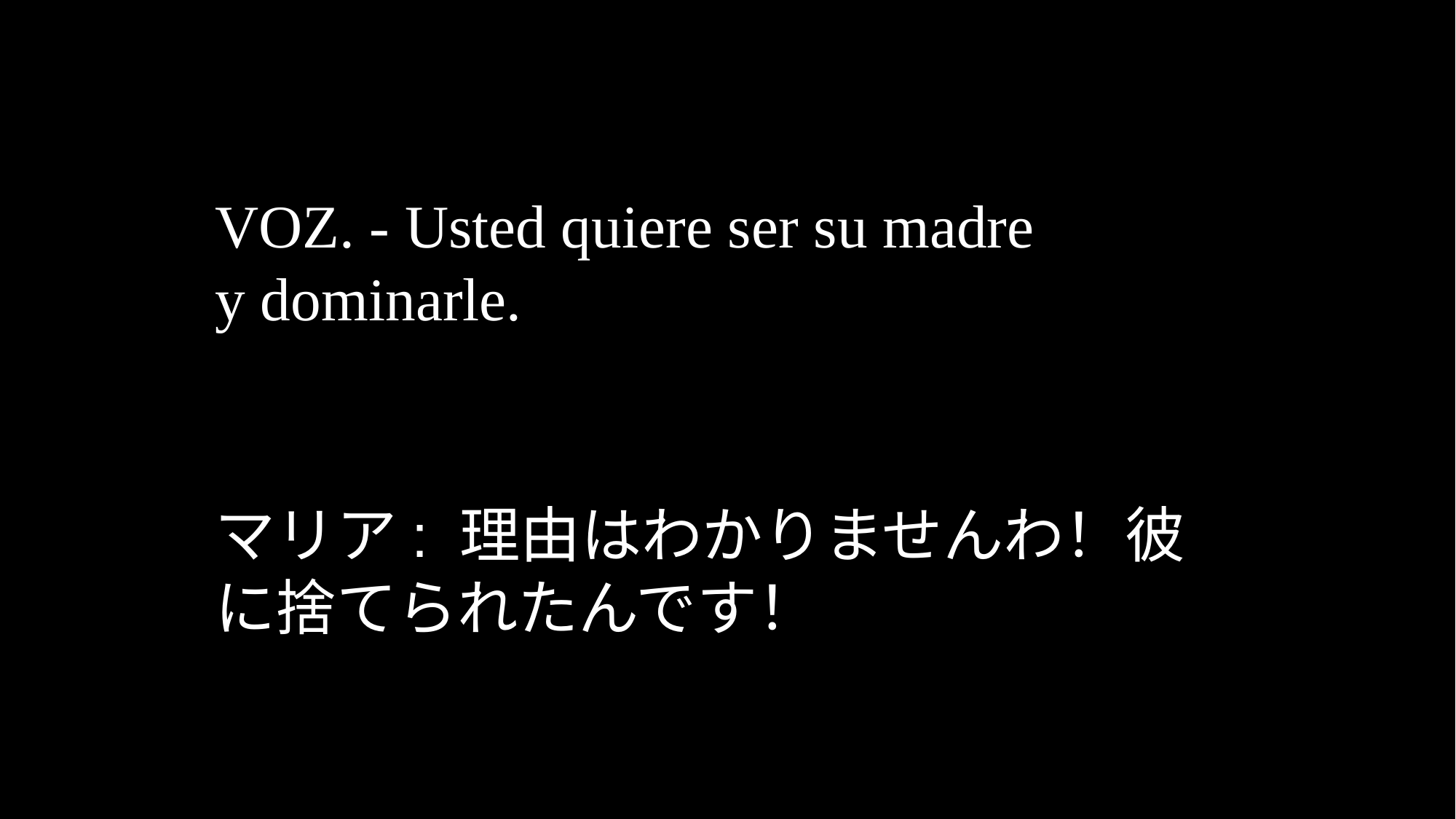

VOZ. - Usted quiere ser su madre y dominarle.

マリア: 理由はわかりませんわ！彼に捨てられたんです！